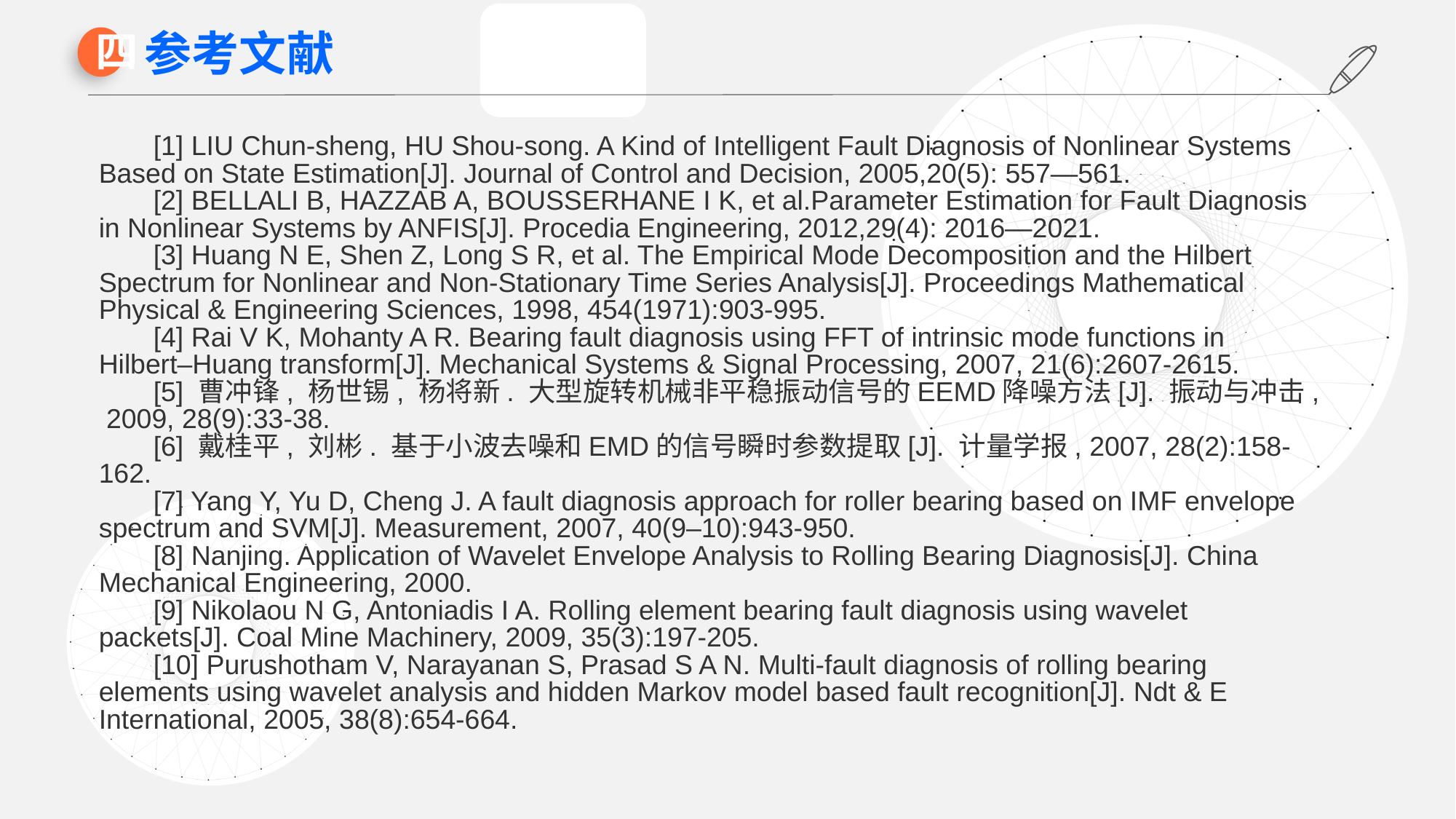

参考文献
四

[1] LIU Chun-sheng, HU Shou-song. A Kind of Intelligent Fault Diagnosis of Nonlinear Systems Based on State Estimation[J]. Journal of Control and Decision, 2005,20(5): 557—561.
[2] BELLALI B, HAZZAB A, BOUSSERHANE I K, et al.Parameter Estimation for Fault Diagnosis in Nonlinear Systems by ANFIS[J]. Procedia Engineering, 2012,29(4): 2016—2021.
[3] Huang N E, Shen Z, Long S R, et al. The Empirical Mode Decomposition and the Hilbert Spectrum for Nonlinear and Non-Stationary Time Series Analysis[J]. Proceedings Mathematical Physical & Engineering Sciences, 1998, 454(1971):903-995.
[4] Rai V K, Mohanty A R. Bearing fault diagnosis using FFT of intrinsic mode functions in Hilbert–Huang transform[J]. Mechanical Systems & Signal Processing, 2007, 21(6):2607-2615.
[5] 曹冲锋, 杨世锡, 杨将新. 大型旋转机械非平稳振动信号的EEMD降噪方法[J]. 振动与冲击, 2009, 28(9):33-38.
[6] 戴桂平, 刘彬. 基于小波去噪和EMD的信号瞬时参数提取[J]. 计量学报, 2007, 28(2):158-162.
[7] Yang Y, Yu D, Cheng J. A fault diagnosis approach for roller bearing based on IMF envelope spectrum and SVM[J]. Measurement, 2007, 40(9–10):943-950.
[8] Nanjing. Application of Wavelet Envelope Analysis to Rolling Bearing Diagnosis[J]. China Mechanical Engineering, 2000.
[9] Nikolaou N G, Antoniadis I A. Rolling element bearing fault diagnosis using wavelet packets[J]. Coal Mine Machinery, 2009, 35(3):197-205.
[10] Purushotham V, Narayanan S, Prasad S A N. Multi-fault diagnosis of rolling bearing elements using wavelet analysis and hidden Markov model based fault recognition[J]. Ndt & E International, 2005, 38(8):654-664.